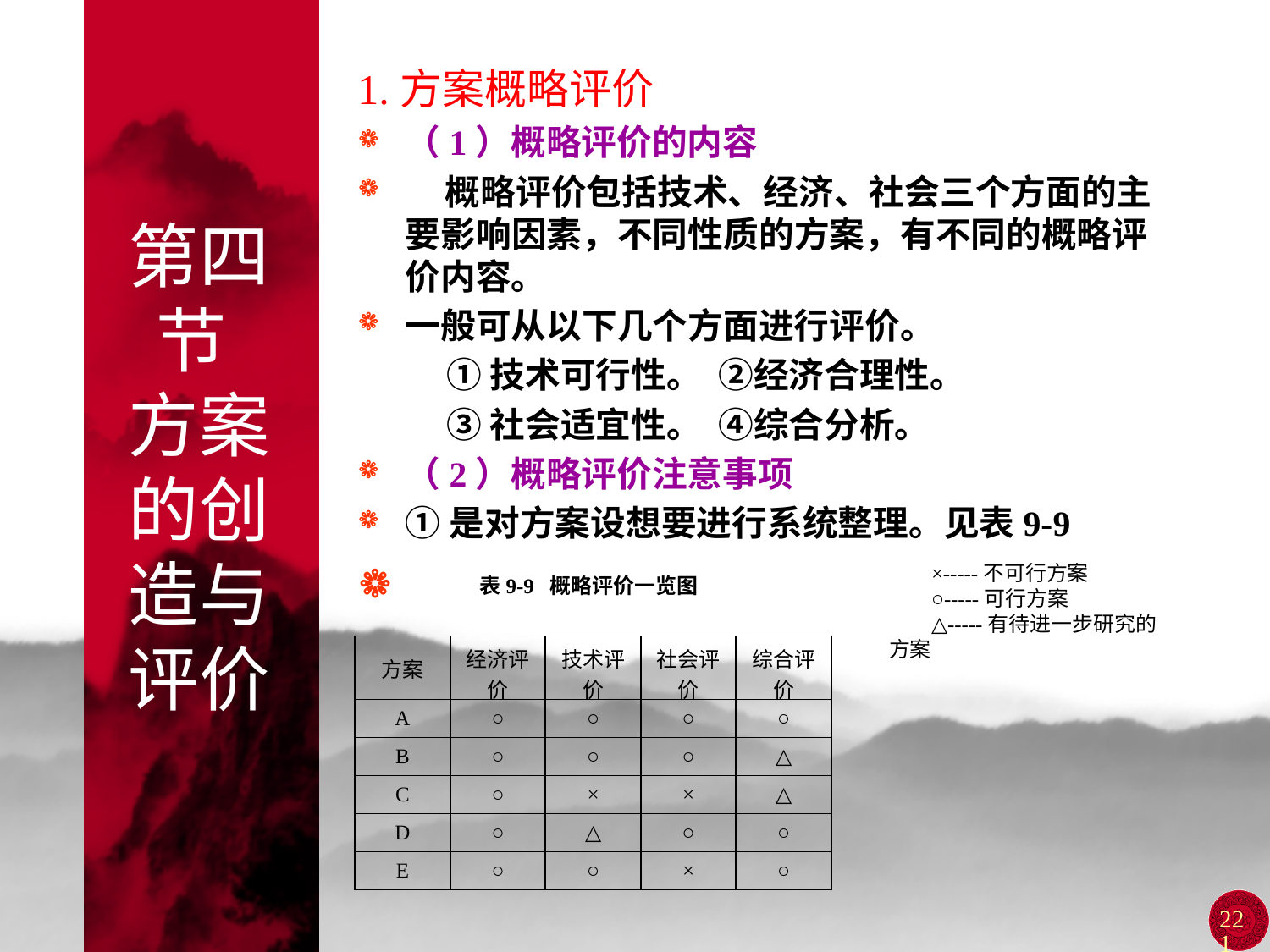

# 第四节  方案的创造与评价
1.方案概略评价
（1）概略评价的内容
    概略评价包括技术、经济、社会三个方面的主要影响因素，不同性质的方案，有不同的概略评价内容。
一般可从以下几个方面进行评价。
           ①技术可行性。  ②经济合理性。
           ③社会适宜性。  ④综合分析。
（2）概略评价注意事项
①是对方案设想要进行系统整理。见表9-9

表9-9  概略评价一览图

×-----不可行方案
○-----可行方案
△-----有待进一步研究的方案
| 方案 | 经济评价 | 技术评价 | 社会评价 | 综合评价 |
| --- | --- | --- | --- | --- |
| A | ○ | ○ | ○ | ○ |
| B | ○ | ○ | ○ | △ |
| C | ○ | × | × | △ |
| D | ○ | △ | ○ | ○ |
| E | ○ | ○ | × | ○ |
221